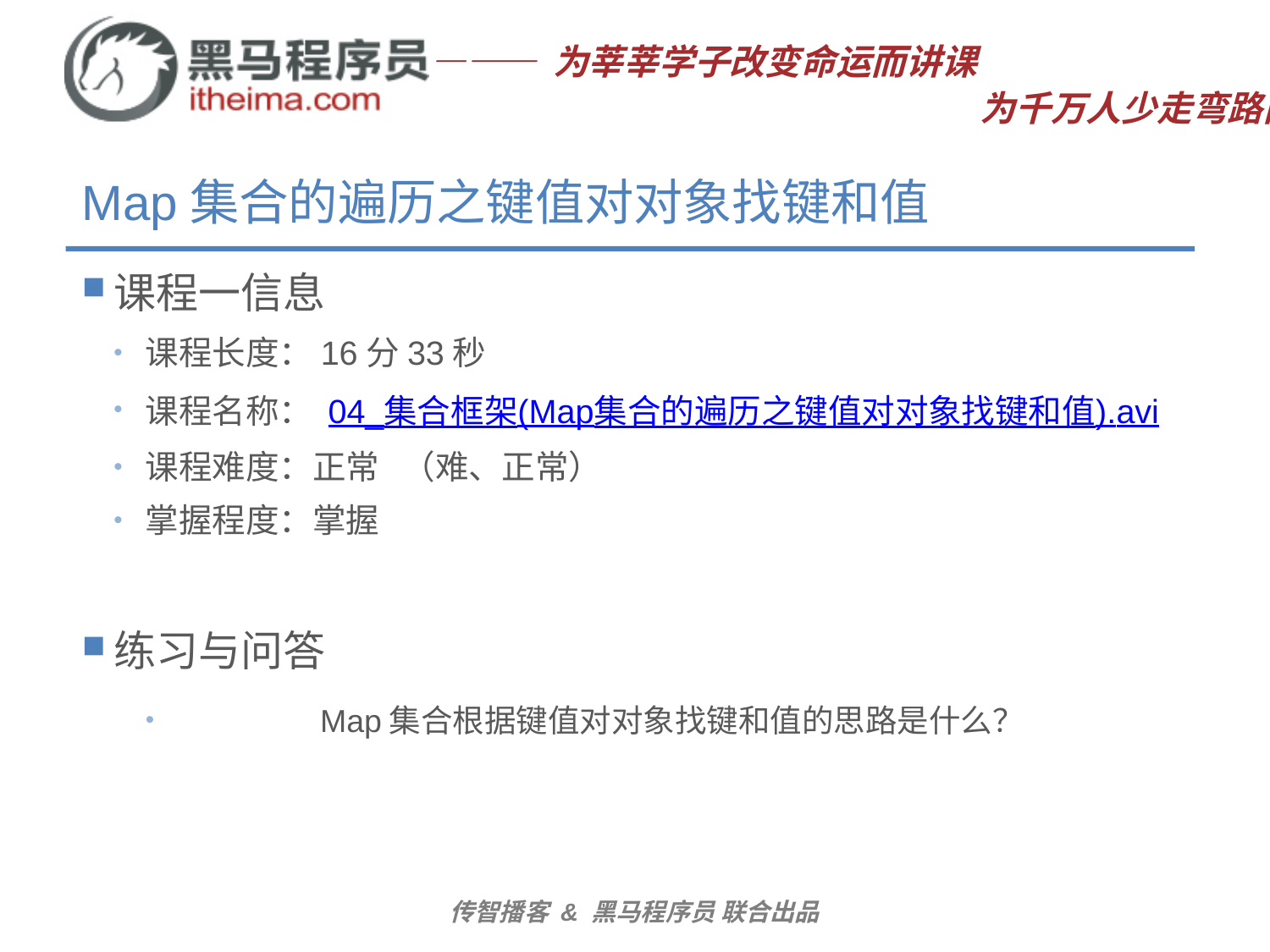

# Map集合的遍历之键值对对象找键和值
课程一信息
课程长度：16分33秒
课程名称： 04_集合框架(Map集合的遍历之键值对对象找键和值).avi
课程难度：正常   （难、正常）
掌握程度：掌握

练习与问答
	Map集合根据键值对对象找键和值的思路是什么？